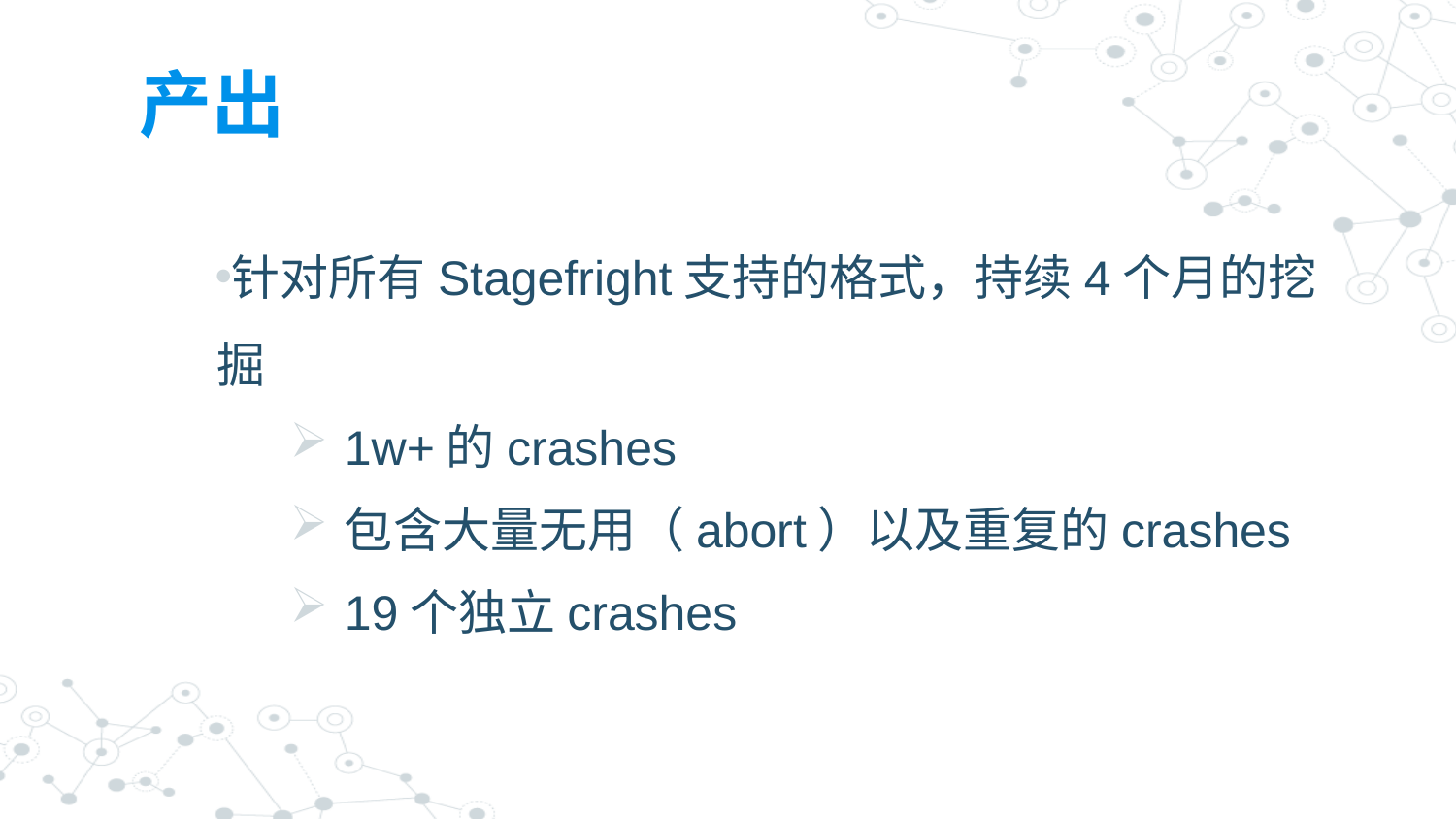

# 产出
针对所有Stagefright支持的格式，持续4个月的挖掘
1w+的crashes
包含大量无用（abort）以及重复的crashes
19个独立crashes